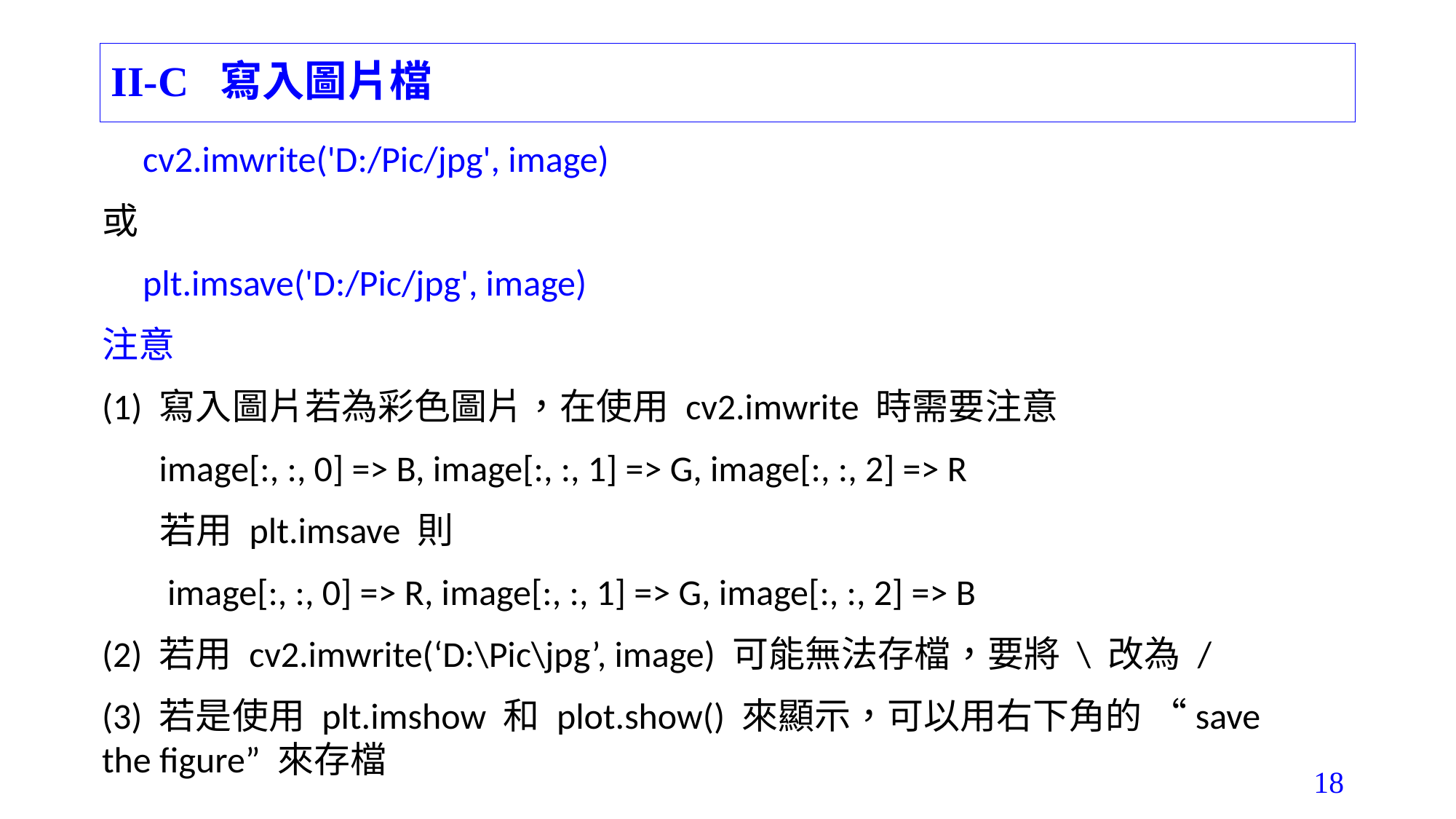

# II-C  寫入圖片檔
     cv2.imwrite('D:/Pic/jpg', image)
或
     plt.imsave('D:/Pic/jpg', image)
注意
(1) 寫入圖片若為彩色圖片，在使用 cv2.imwrite 時需要注意
       image[:, :, 0] => B, image[:, :, 1] => G, image[:, :, 2] => R
      若用 plt.imsave 則
        image[:, :, 0] => R, image[:, :, 1] => G, image[:, :, 2] => B
(2) 若用 cv2.imwrite(‘D:\Pic\jpg’, image) 可能無法存檔，要將 \ 改為 /
(3) 若是使用 plt.imshow 和 plot.show() 來顯示，可以用右下角的 “save the figure” 來存檔
18